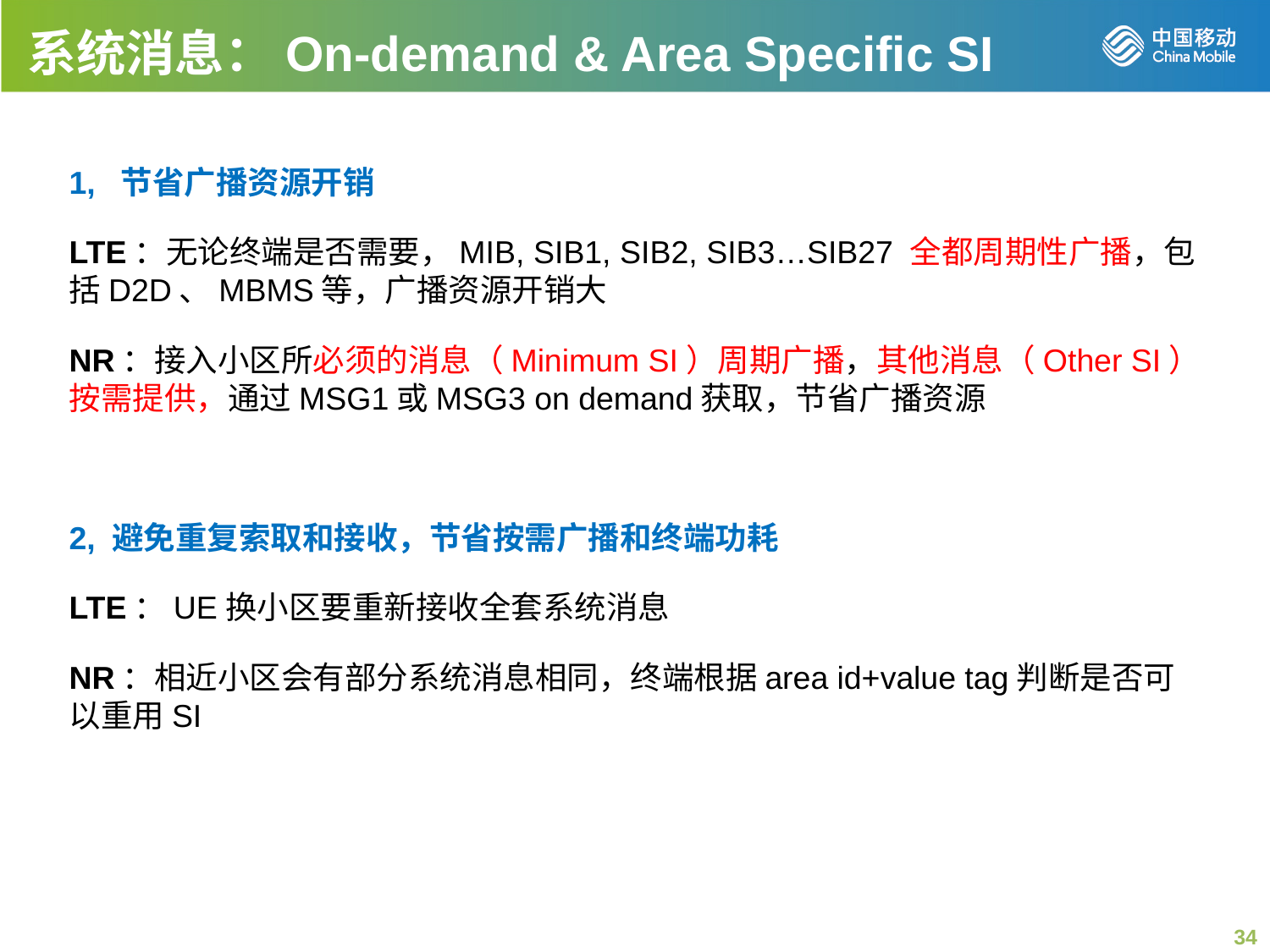

系统消息：On-demand & Area Specific SI
1,  节省广播资源开销
LTE：无论终端是否需要，MIB, SIB1, SIB2, SIB3…SIB27 全都周期性广播，包括D2D、MBMS等，广播资源开销大
NR：接入小区所必须的消息（Minimum SI）周期广播，其他消息（Other SI）按需提供，通过MSG1或MSG3 on demand获取，节省广播资源

2, 避免重复索取和接收，节省按需广播和终端功耗
LTE：UE换小区要重新接收全套系统消息
NR：相近小区会有部分系统消息相同，终端根据area id+value tag判断是否可以重用SI